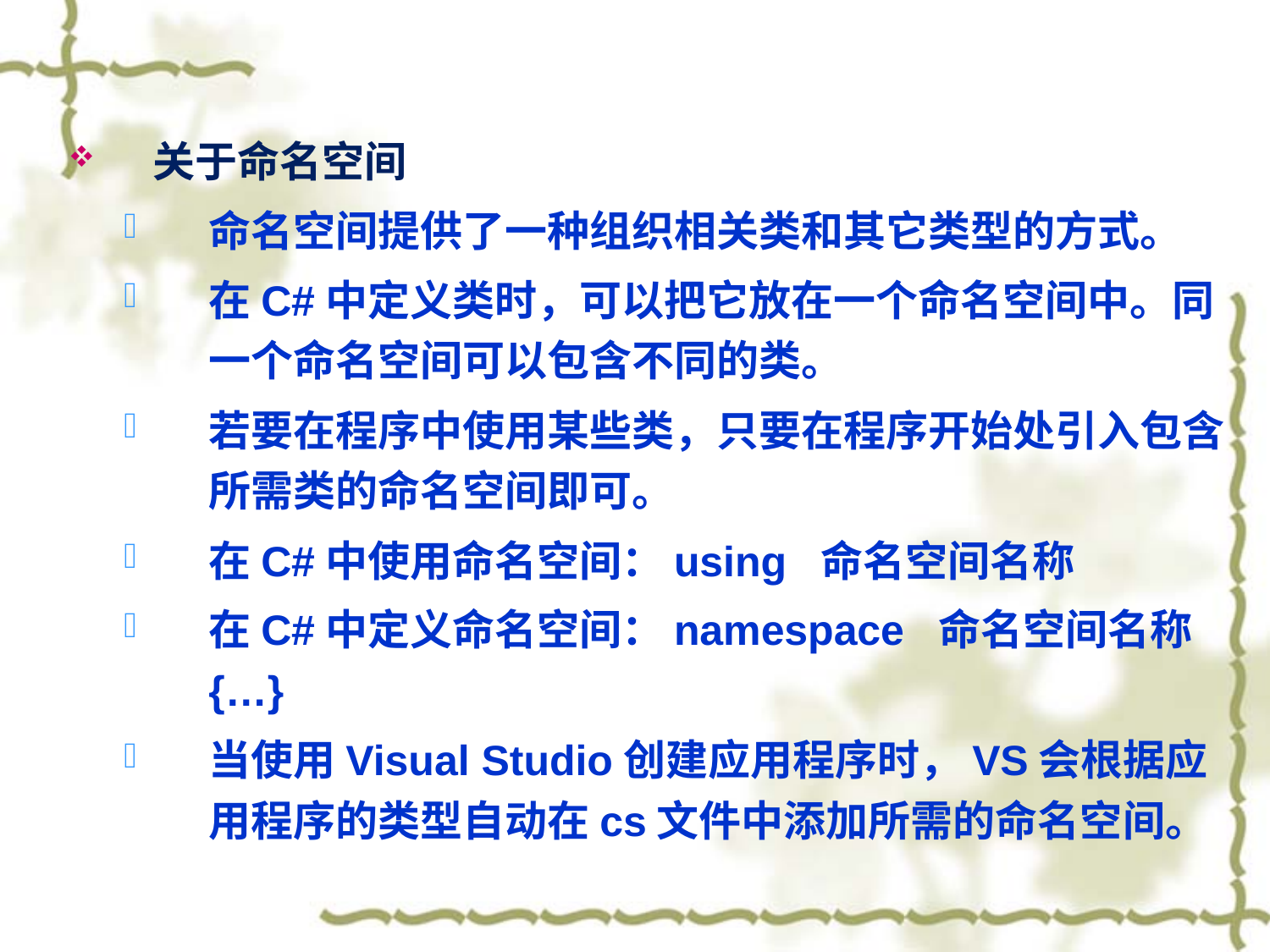

关于命名空间
命名空间提供了一种组织相关类和其它类型的方式。
在C#中定义类时，可以把它放在一个命名空间中。同一个命名空间可以包含不同的类。
若要在程序中使用某些类，只要在程序开始处引入包含所需类的命名空间即可。
在C#中使用命名空间：using  命名空间名称
在C#中定义命名空间：namespace  命名空间名称{…}
当使用Visual Studio创建应用程序时，VS会根据应用程序的类型自动在cs文件中添加所需的命名空间。